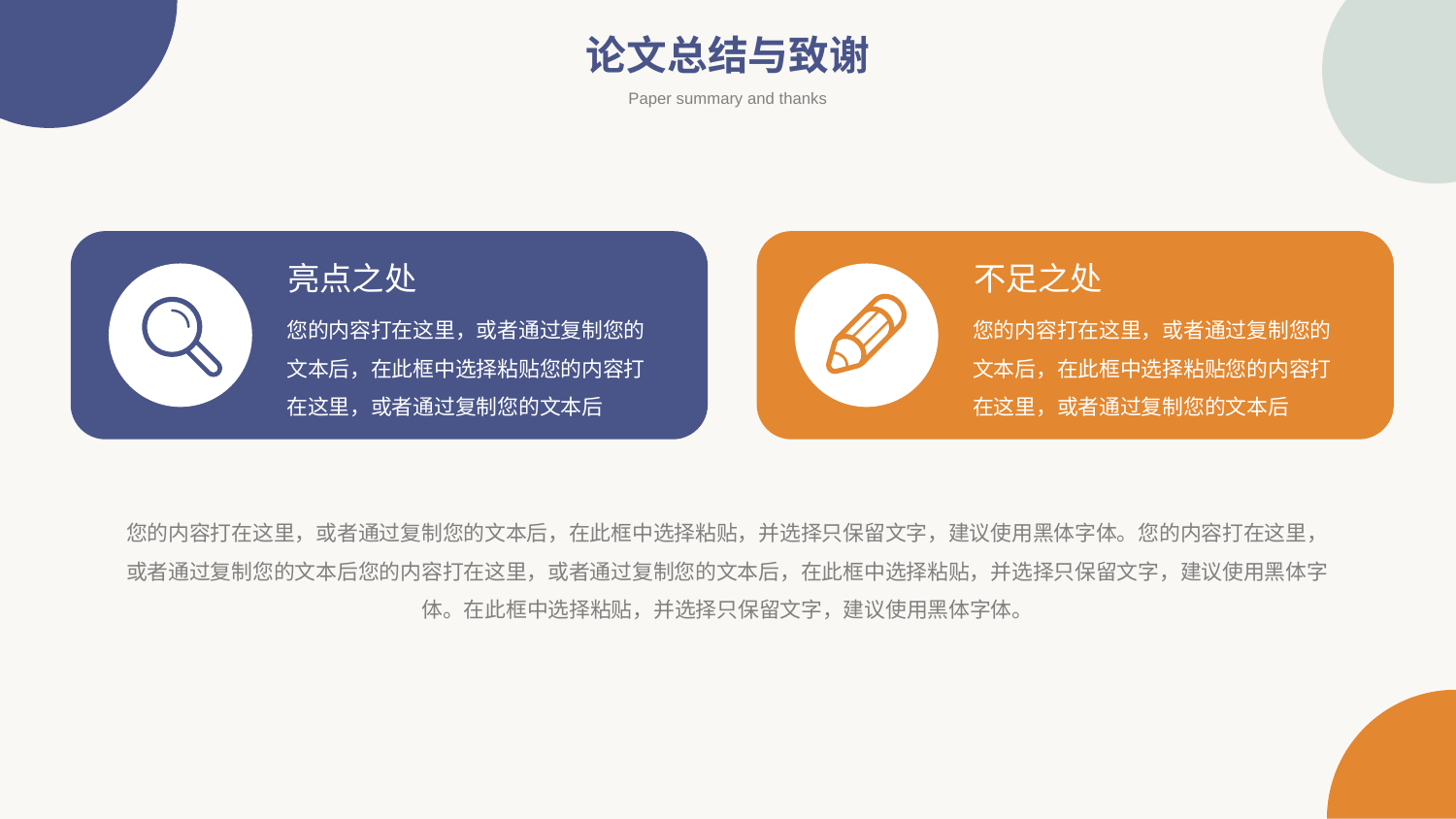

论文总结与致谢
Paper summary and thanks

亮点之处

您的内容打在这里，或者通过复制您的文本后，在此框中选择粘贴您的内容打在这里，或者通过复制您的文本后

不足之处

您的内容打在这里，或者通过复制您的文本后，在此框中选择粘贴您的内容打在这里，或者通过复制您的文本后

您的内容打在这里，或者通过复制您的文本后，在此框中选择粘贴，并选择只保留文字，建议使用黑体字体。您的内容打在这里，或者通过复制您的文本后您的内容打在这里，或者通过复制您的文本后，在此框中选择粘贴，并选择只保留文字，建议使用黑体字体。在此框中选择粘贴，并选择只保留文字，建议使用黑体字体。